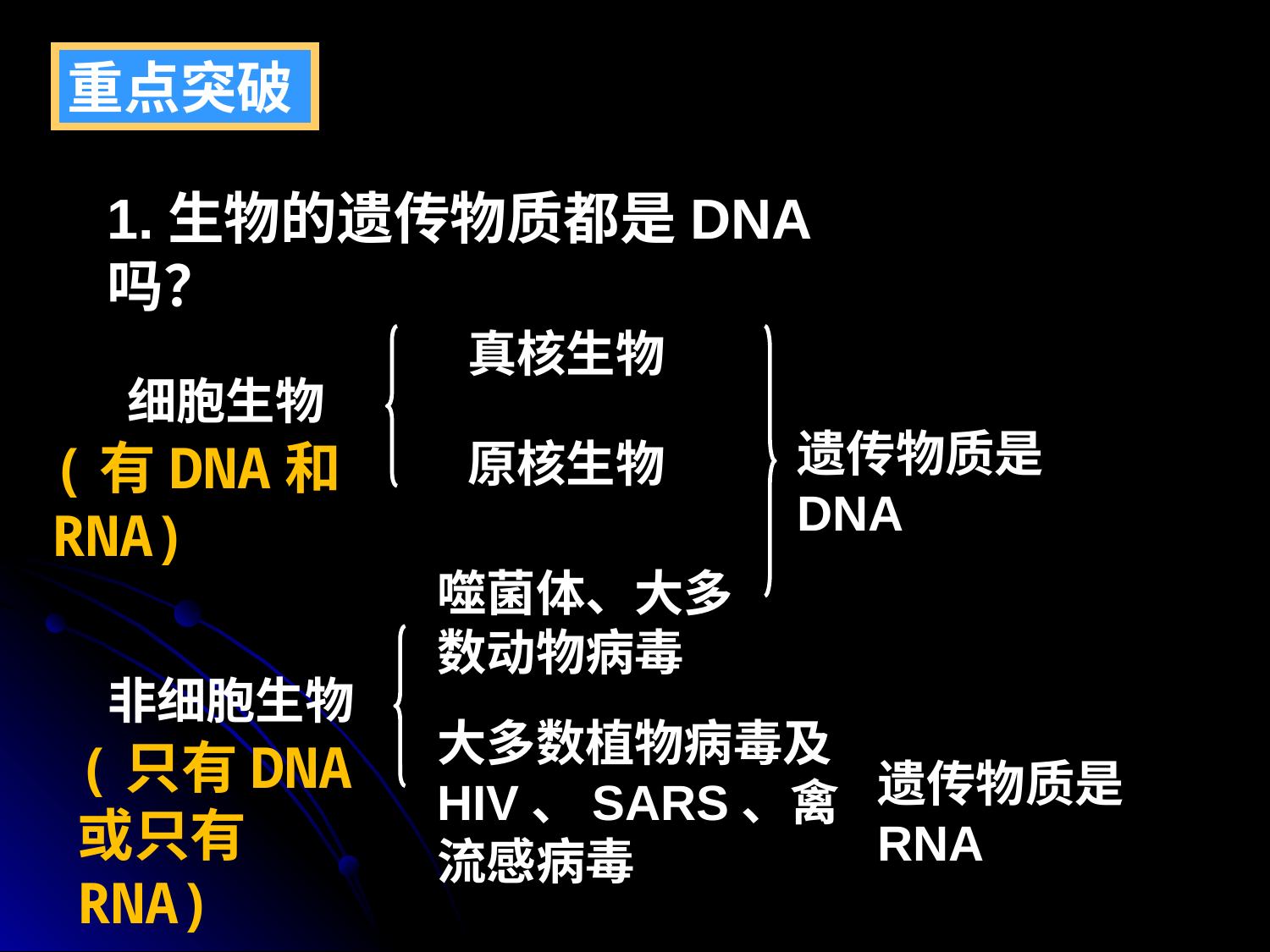

重点突破
1.生物的遗传物质都是DNA吗？
真核生物

细胞生物
遗传物质是DNA
原核生物
(有DNA和RNA)
噬菌体、大多数动物病毒

非细胞生物
大多数植物病毒及HIV、SARS、禽流感病毒
(只有DNA或只有RNA)
遗传物质是RNA